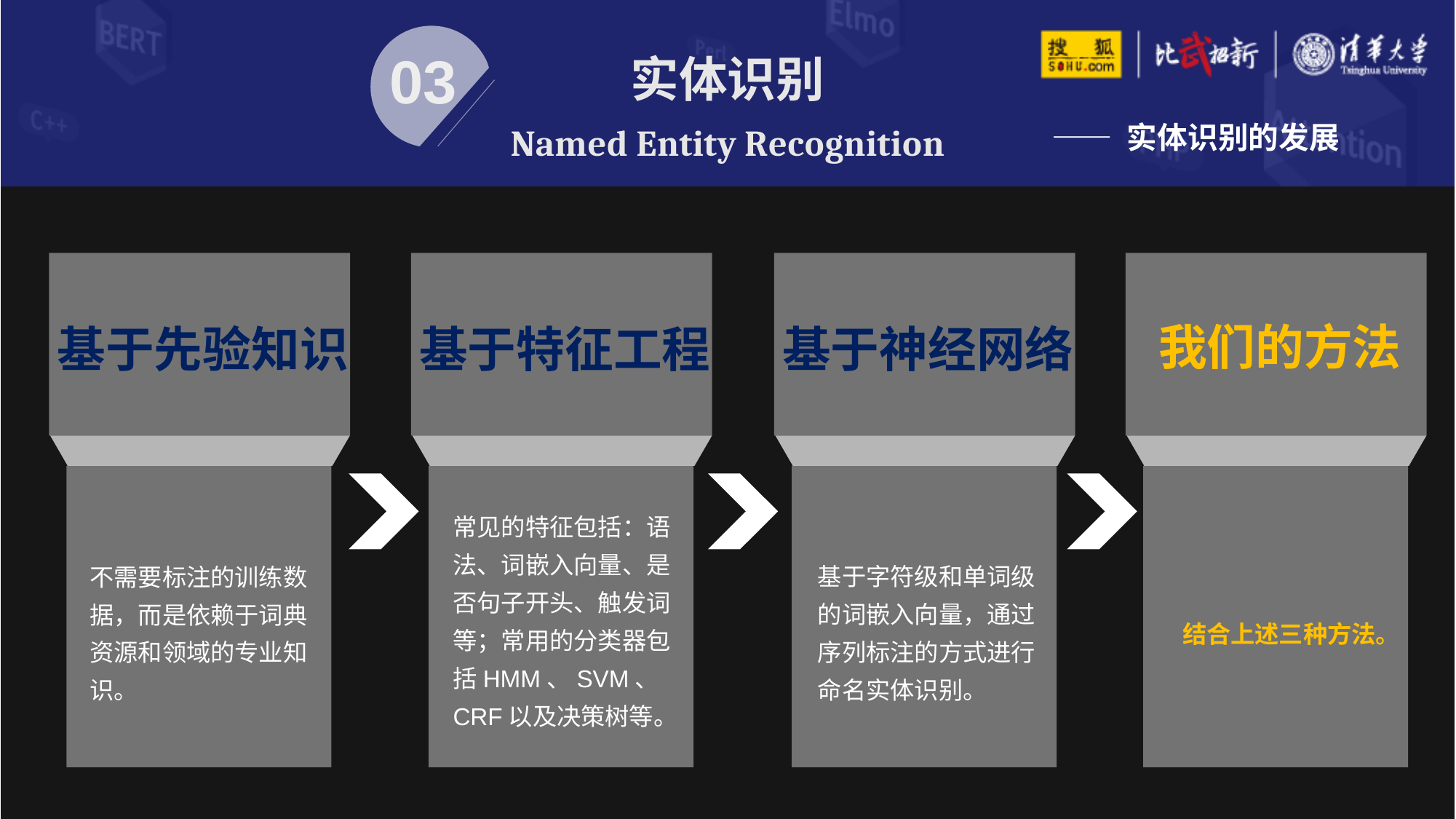

实体识别
Named Entity Recognition
03
—— 实体识别的发展

我们的方法
基于先验知识
基于特征工程
基于神经网络

常见的特征包括：语法、词嵌入向量、是否句子开头、触发词等；常用的分类器包括HMM、SVM、CRF以及决策树等。
基于字符级和单词级的词嵌入向量，通过序列标注的方式进行命名实体识别。
不需要标注的训练数据，而是依赖于词典资源和领域的专业知识。
结合上述三种方法。